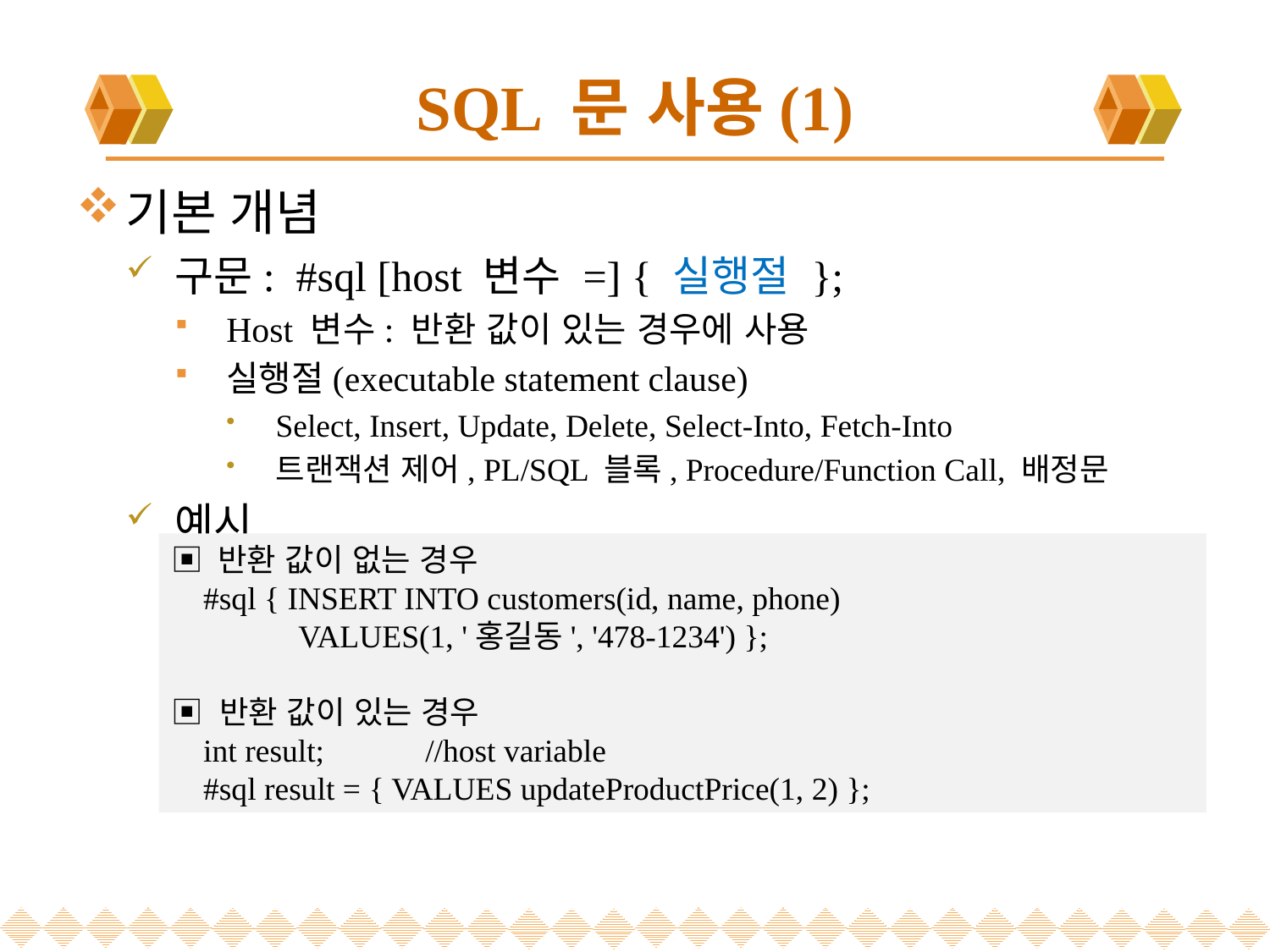

# SQL 문 사용(1)
기본 개념
구문:  #sql [host 변수 =] { 실행절 };
Host 변수: 반환 값이 있는 경우에 사용
실행절(executable statement clause)
Select, Insert, Update, Delete, Select-Into, Fetch-Into
트랜잭션 제어, PL/SQL 블록, Procedure/Function Call, 배정문
예시
▣ 반환 값이 없는 경우
    #sql { INSERT INTO customers(id, name, phone)
	VALUES(1, '홍길동', '478-1234') };

▣ 반환 값이 있는 경우
    int result; 	//host variable
    #sql result = { VALUES updateProductPrice(1, 2) };